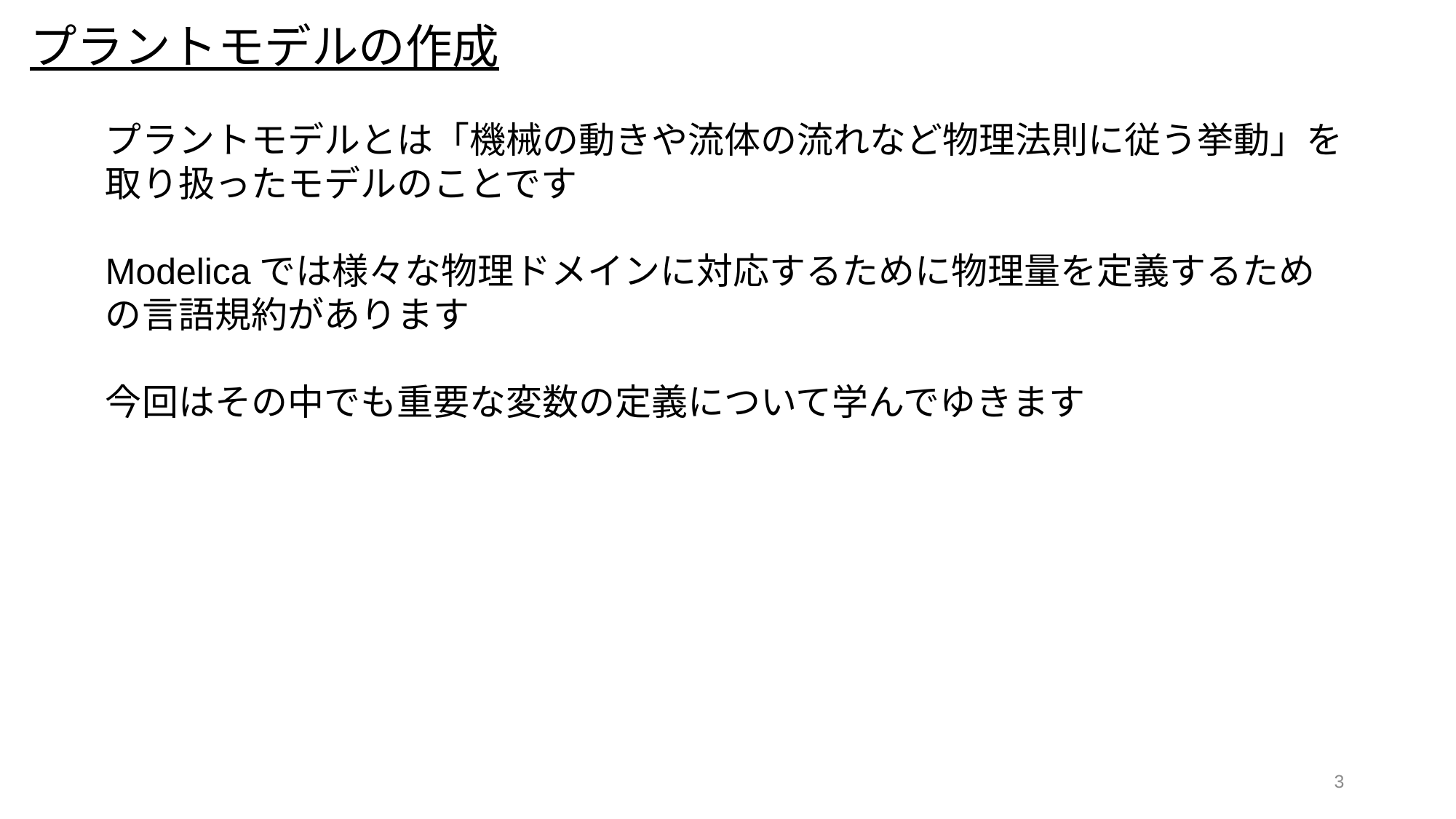

プラントモデルの作成
プラントモデルとは「機械の動きや流体の流れなど物理法則に従う挙動」を取り扱ったモデルのことです

Modelicaでは様々な物理ドメインに対応するために物理量を定義するための言語規約があります

今回はその中でも重要な変数の定義について学んでゆきます
3